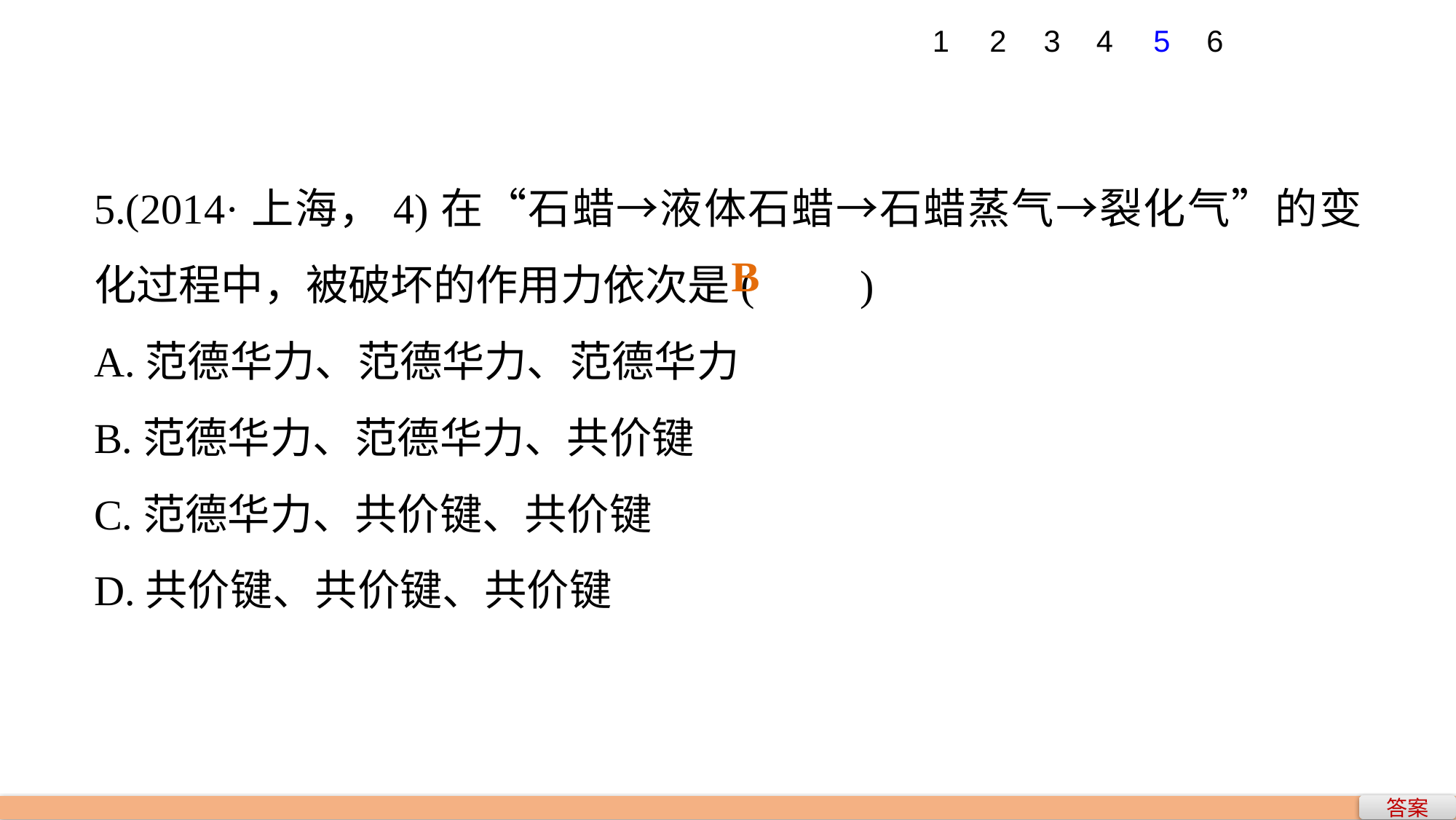

6
1
2
3
4
5
5.(2014·上海，4)在“石蜡→液体石蜡→石蜡蒸气→裂化气”的变化过程中，被破坏的作用力依次是(　　)
A.范德华力、范德华力、范德华力
B.范德华力、范德华力、共价键
C.范德华力、共价键、共价键
D.共价键、共价键、共价键
B
答案